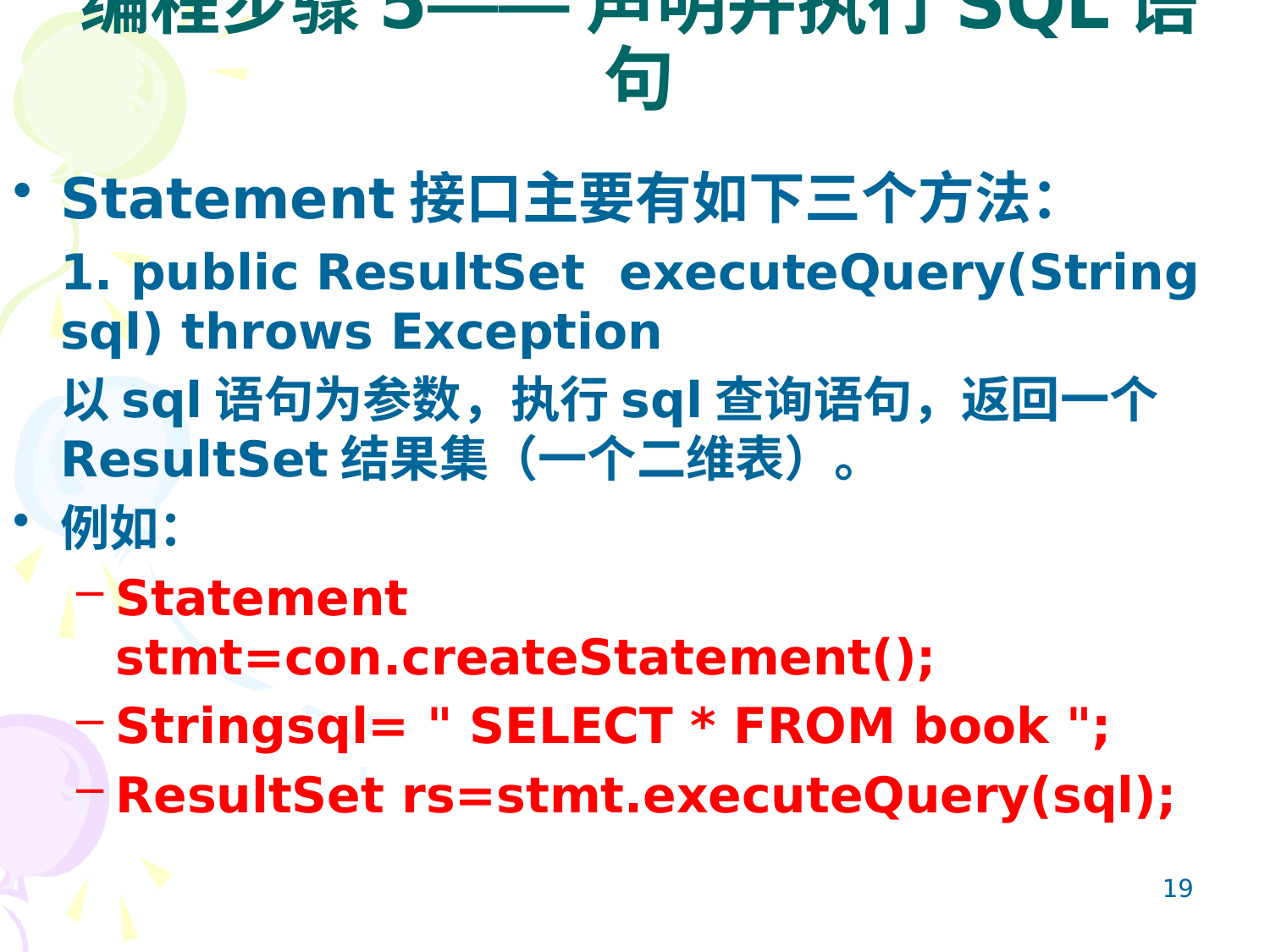

# 编程步骤5——声明并执行SQL语句
Statement接口主要有如下三个方法：
	1. public ResultSet  executeQuery(String sql) throws Exception
	以sql语句为参数，执行sql查询语句，返回一个ResultSet结果集（一个二维表）。
例如：
Statement stmt=con.createStatement();
Stringsql= " SELECT * FROM book ";
ResultSet rs=stmt.executeQuery(sql);
19